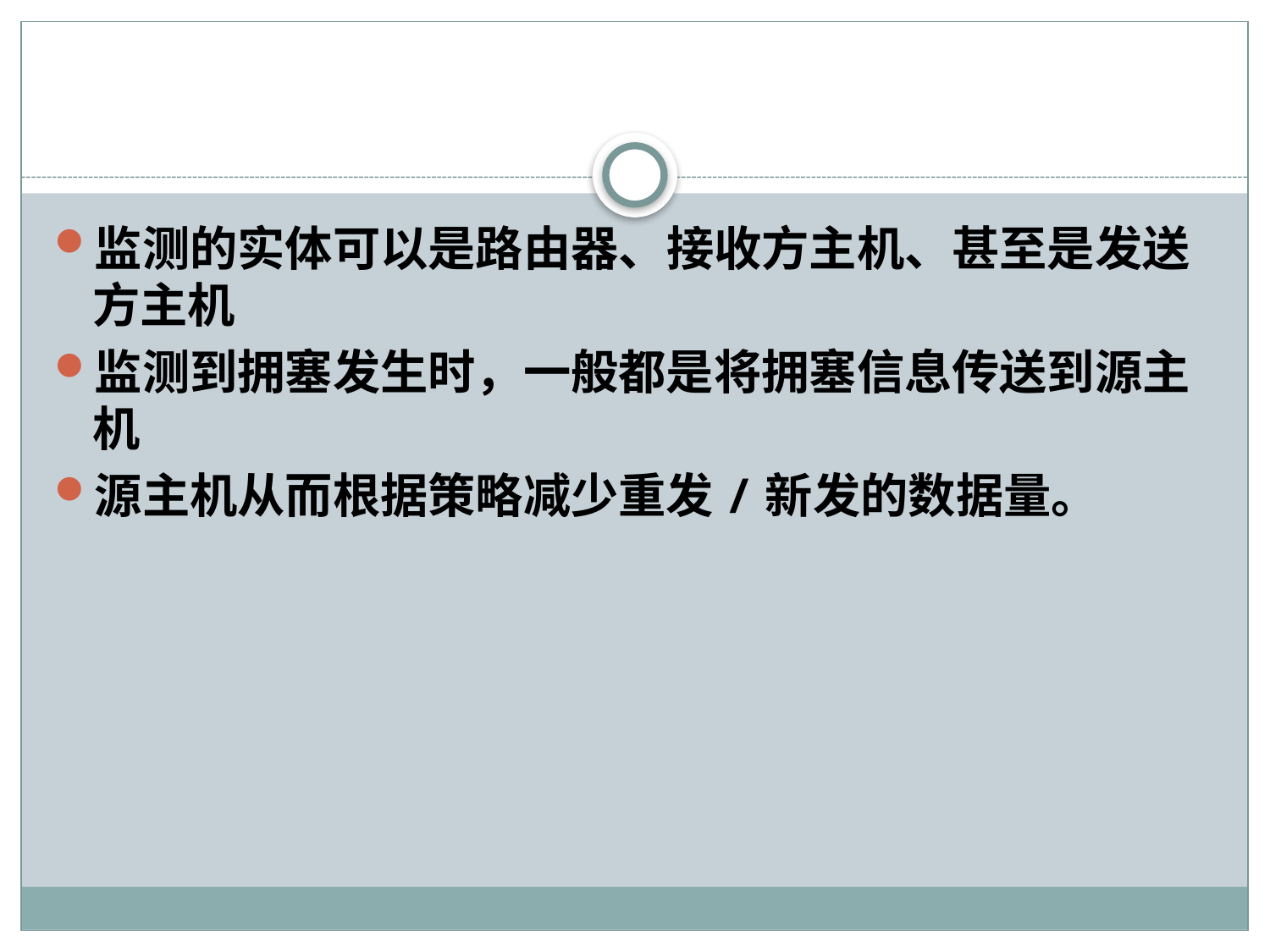

#
监测的实体可以是路由器、接收方主机、甚至是发送方主机
监测到拥塞发生时，一般都是将拥塞信息传送到源主机
源主机从而根据策略减少重发/新发的数据量。